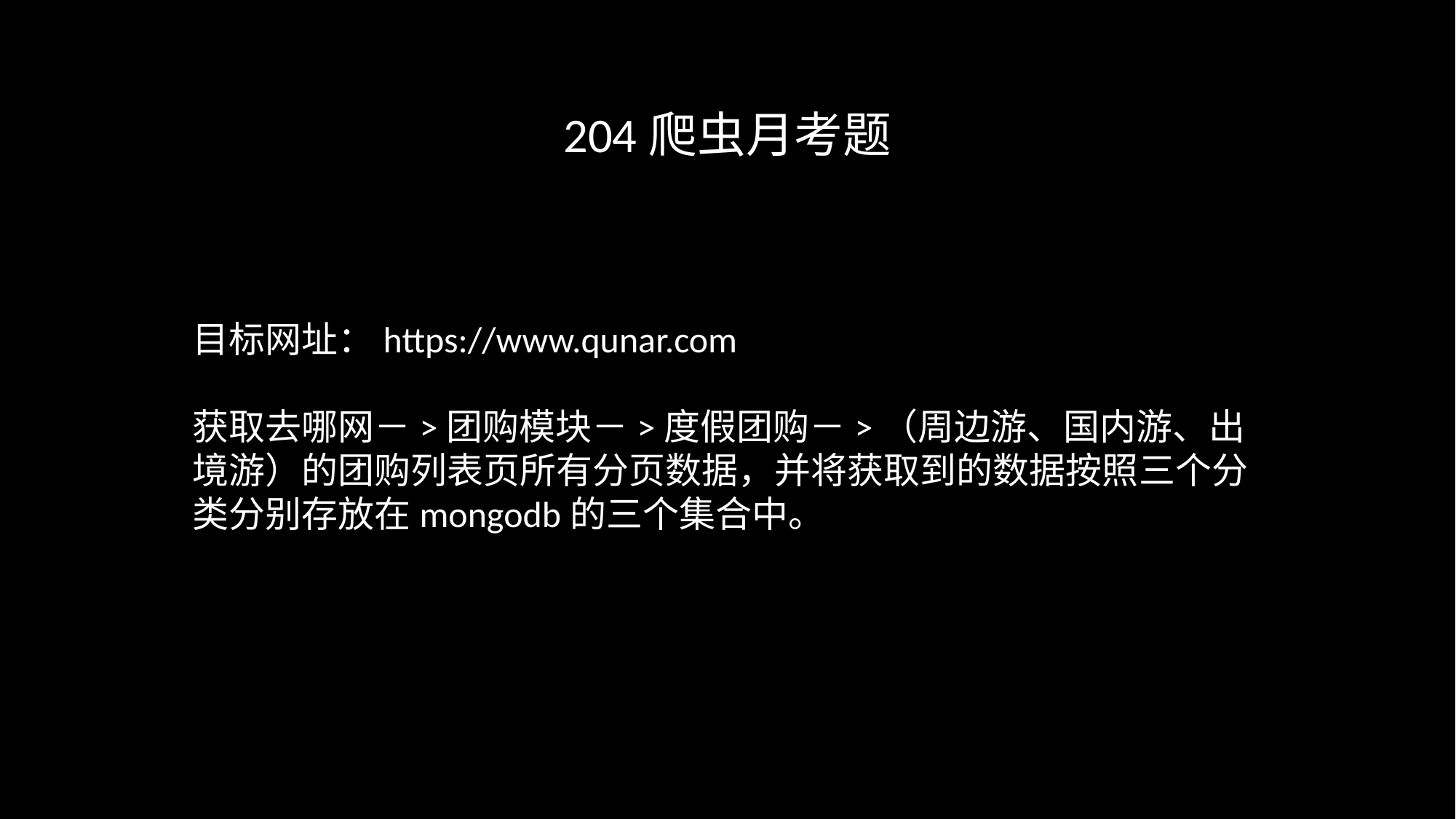

204爬虫月考题
目标网址：https://www.qunar.com

获取去哪网－>团购模块－>度假团购－>（周边游、国内游、出境游）的团购列表页所有分页数据，并将获取到的数据按照三个分类分别存放在mongodb的三个集合中。